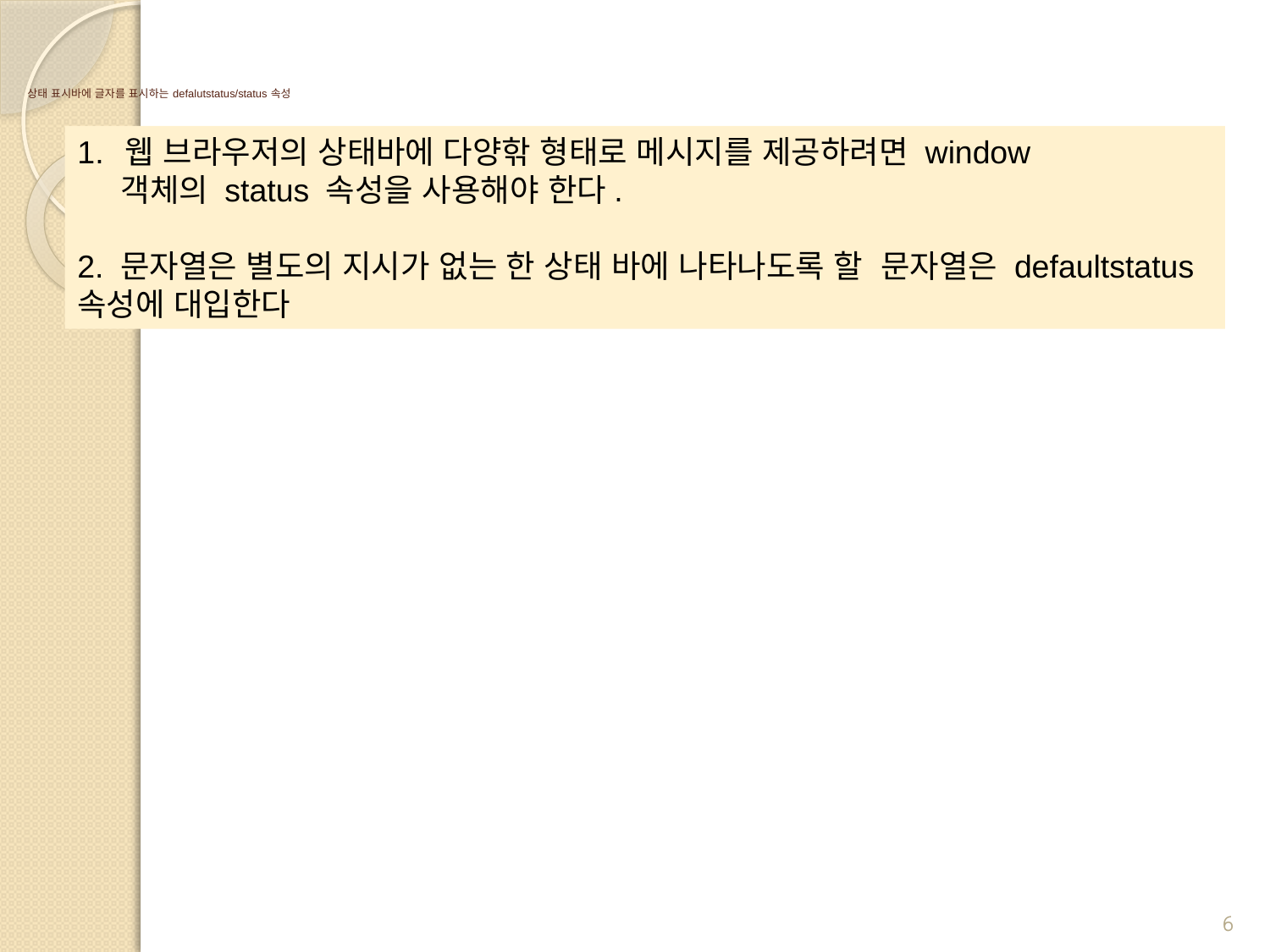

# 상태 표시바에 글자를 표시하는 defalutstatus/status 속성
웹 브라우저의 상태바에 다양핚 형태로 메시지를 제공하려면 window
    객체의 status 속성을 사용해야 한다.

2. 문자열은 별도의 지시가 없는 한 상태 바에 나타나도록 할  문자열은 defaultstatus 속성에 대입한다
6